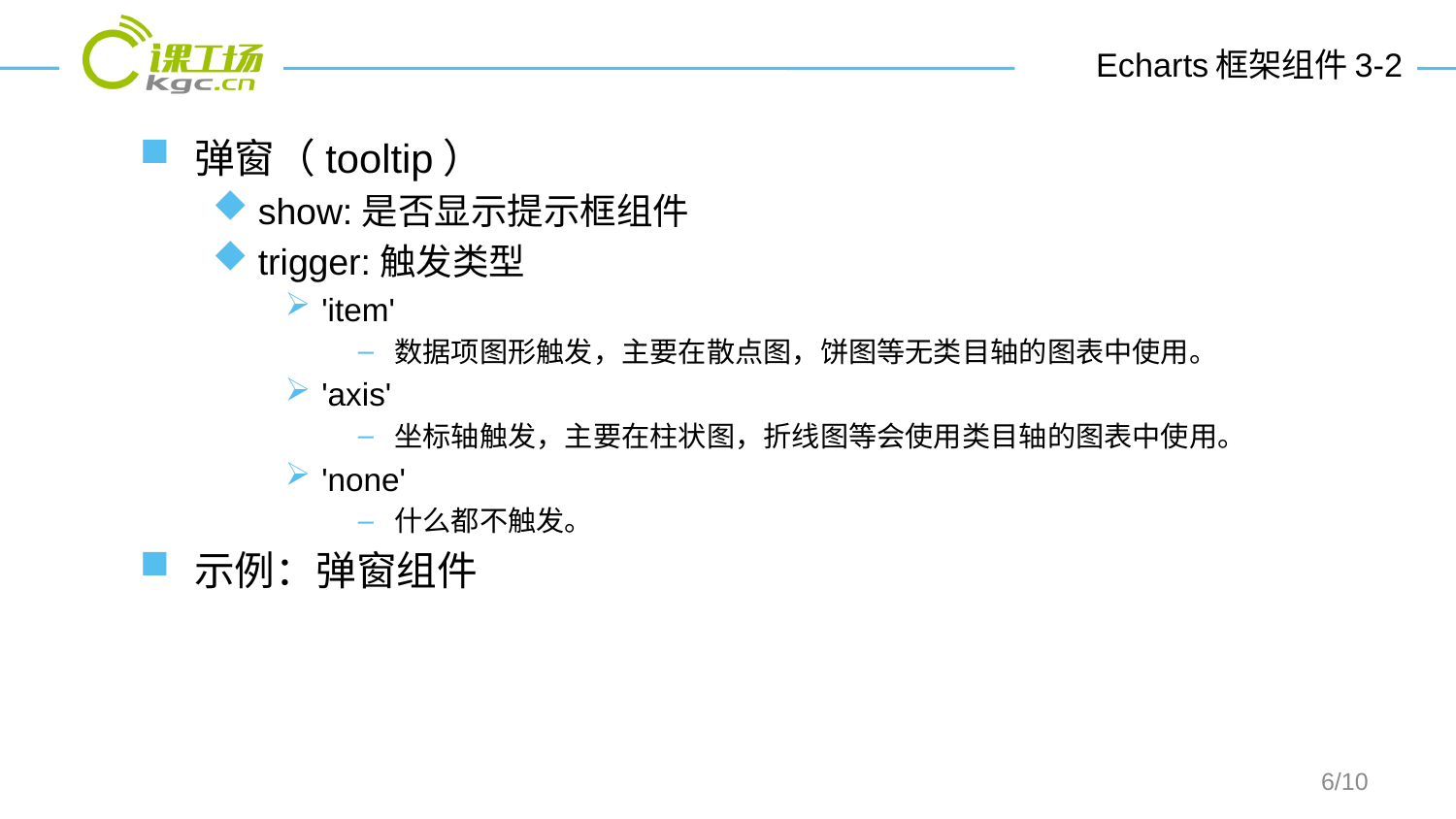

# Echarts框架组件3-2
弹窗（tooltip）
show:是否显示提示框组件
trigger:触发类型
'item'
数据项图形触发，主要在散点图，饼图等无类目轴的图表中使用。
'axis'
坐标轴触发，主要在柱状图，折线图等会使用类目轴的图表中使用。
'none'
什么都不触发。
示例：弹窗组件

6/10